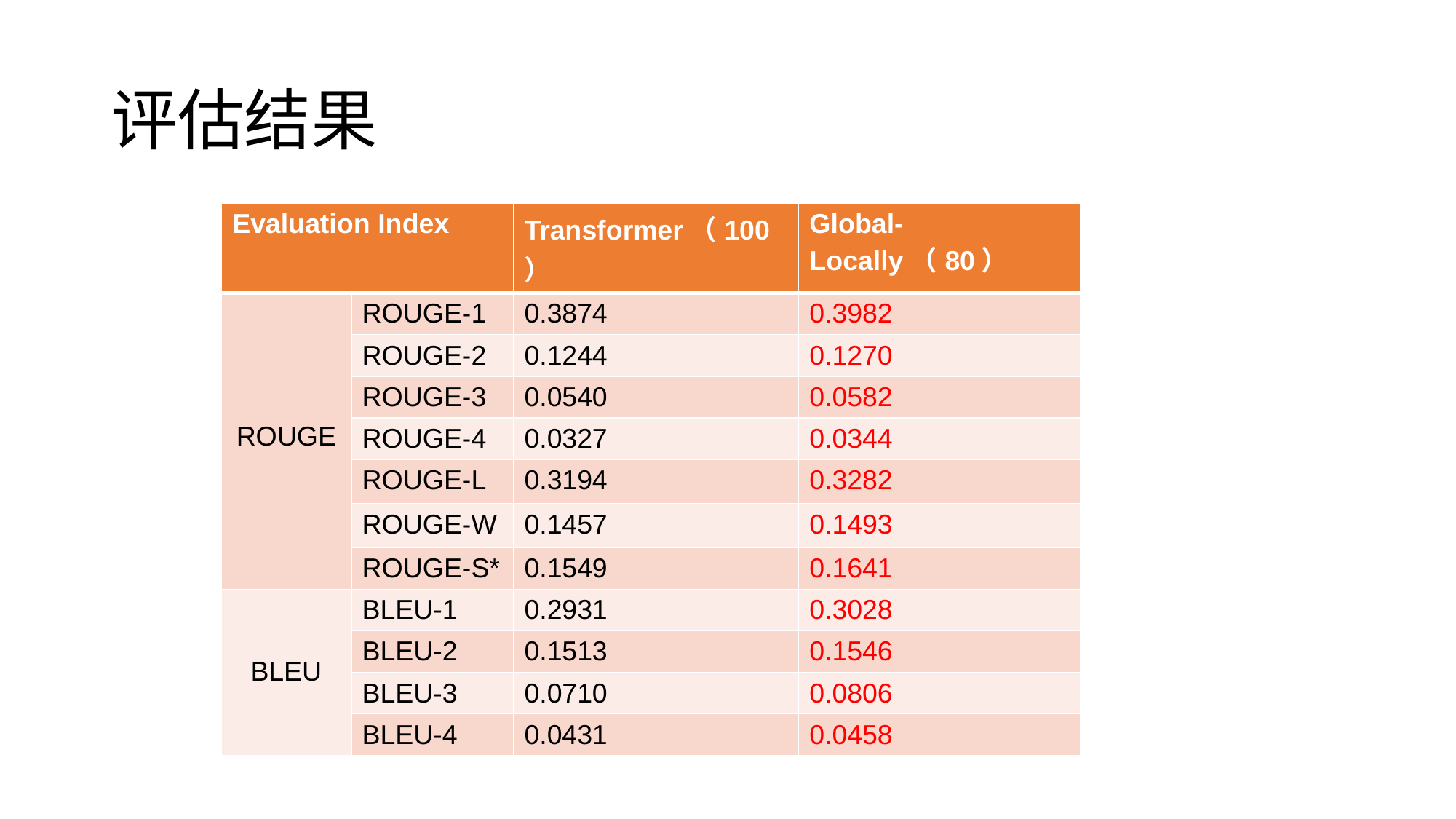

# 评估结果
| Evaluation Index |  | Transformer（100） | Global-Locally（80） |
| --- | --- | --- | --- |
| ROUGE | ROUGE-1 | 0.3874 | 0.3982 |
|  | ROUGE-2 | 0.1244 | 0.1270 |
|  | ROUGE-3 | 0.0540 | 0.0582 |
|  | ROUGE-4 | 0.0327 | 0.0344 |
|  | ROUGE-L | 0.3194 | 0.3282 |
|  | ROUGE-W | 0.1457 | 0.1493 |
|  | ROUGE-S\* | 0.1549 | 0.1641 |
| BLEU | BLEU-1 | 0.2931 | 0.3028 |
|  | BLEU-2 | 0.1513 | 0.1546 |
|  | BLEU-3 | 0.0710 | 0.0806 |
|  | BLEU-4 | 0.0431 | 0.0458 |